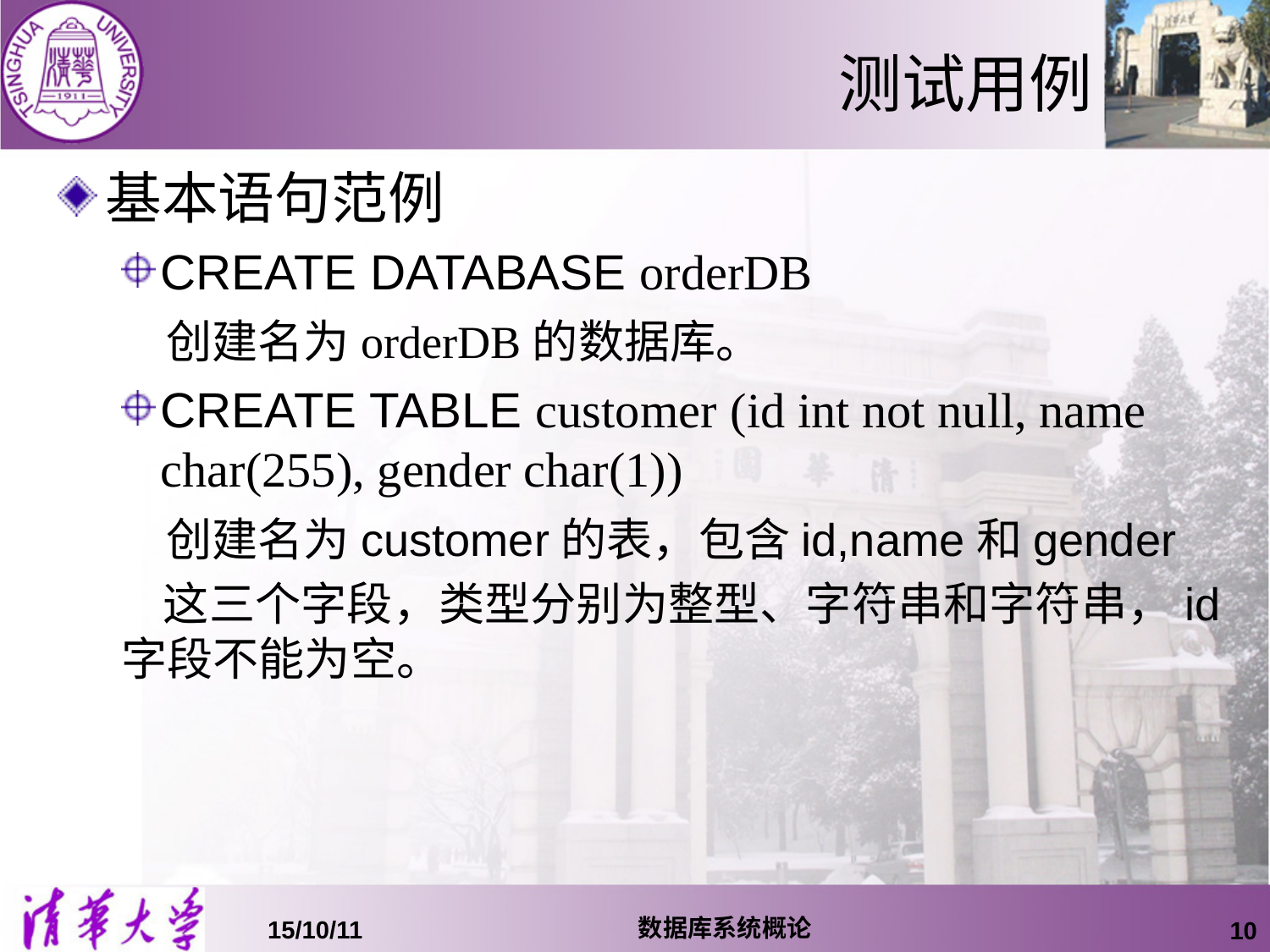

# 测试用例
基本语句范例
CREATE DATABASE orderDB
   创建名为orderDB的数据库。
CREATE TABLE customer (id int not null, name char(255), gender char(1))
   创建名为customer的表，包含id,name和gender
   这三个字段，类型分别为整型、字符串和字符串，id字段不能为空。
数据库系统概论
15/10/11
10